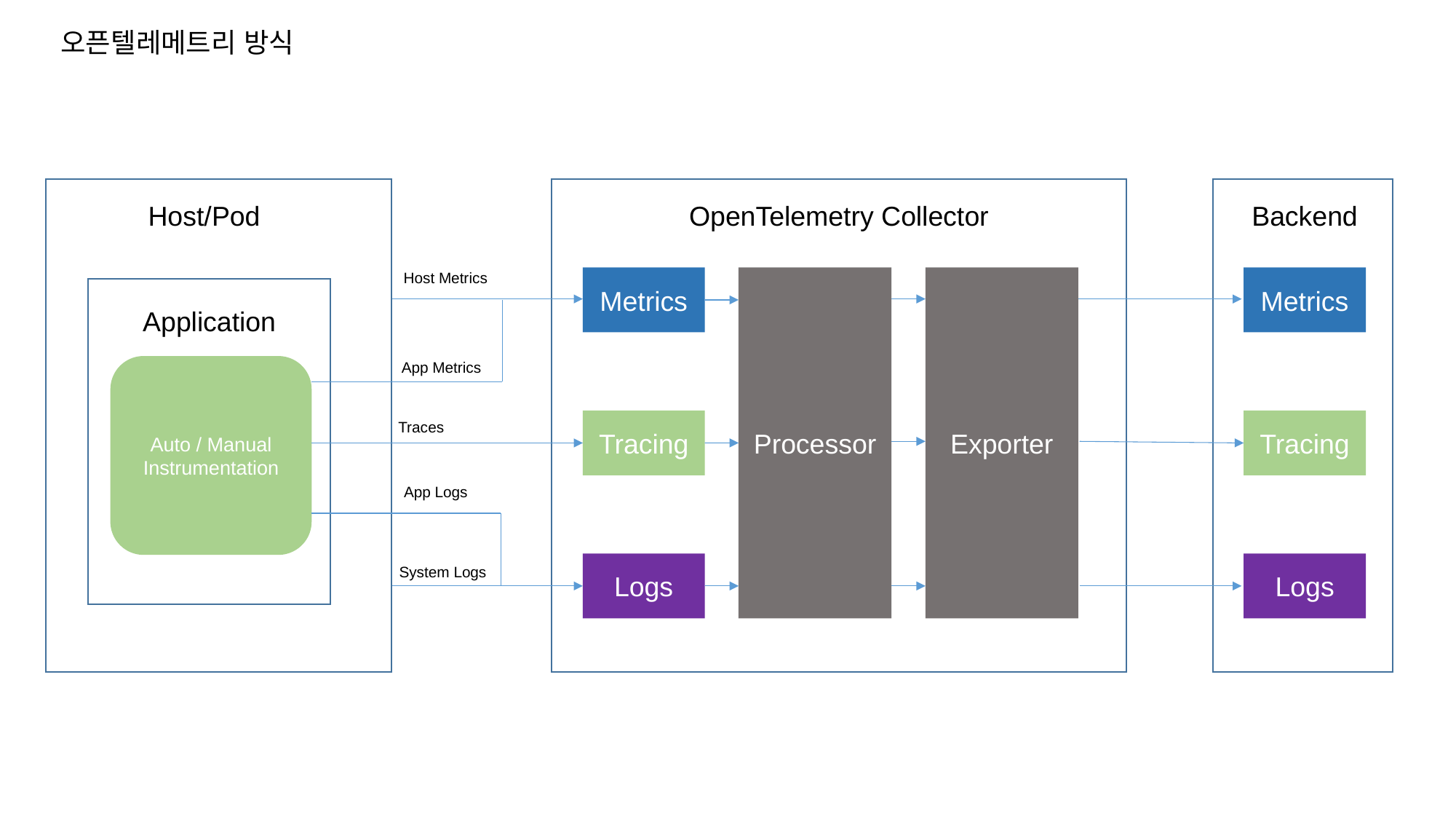

오픈텔레메트리 방식

Host/Pod
OpenTelemetry Collector
Backend
Host Metrics
Metrics
Processor
Exporter
Metrics

Application
App Metrics
Auto / Manual
Instrumentation
Tracing
Tracing
Traces
App Logs
Logs
Logs
System Logs